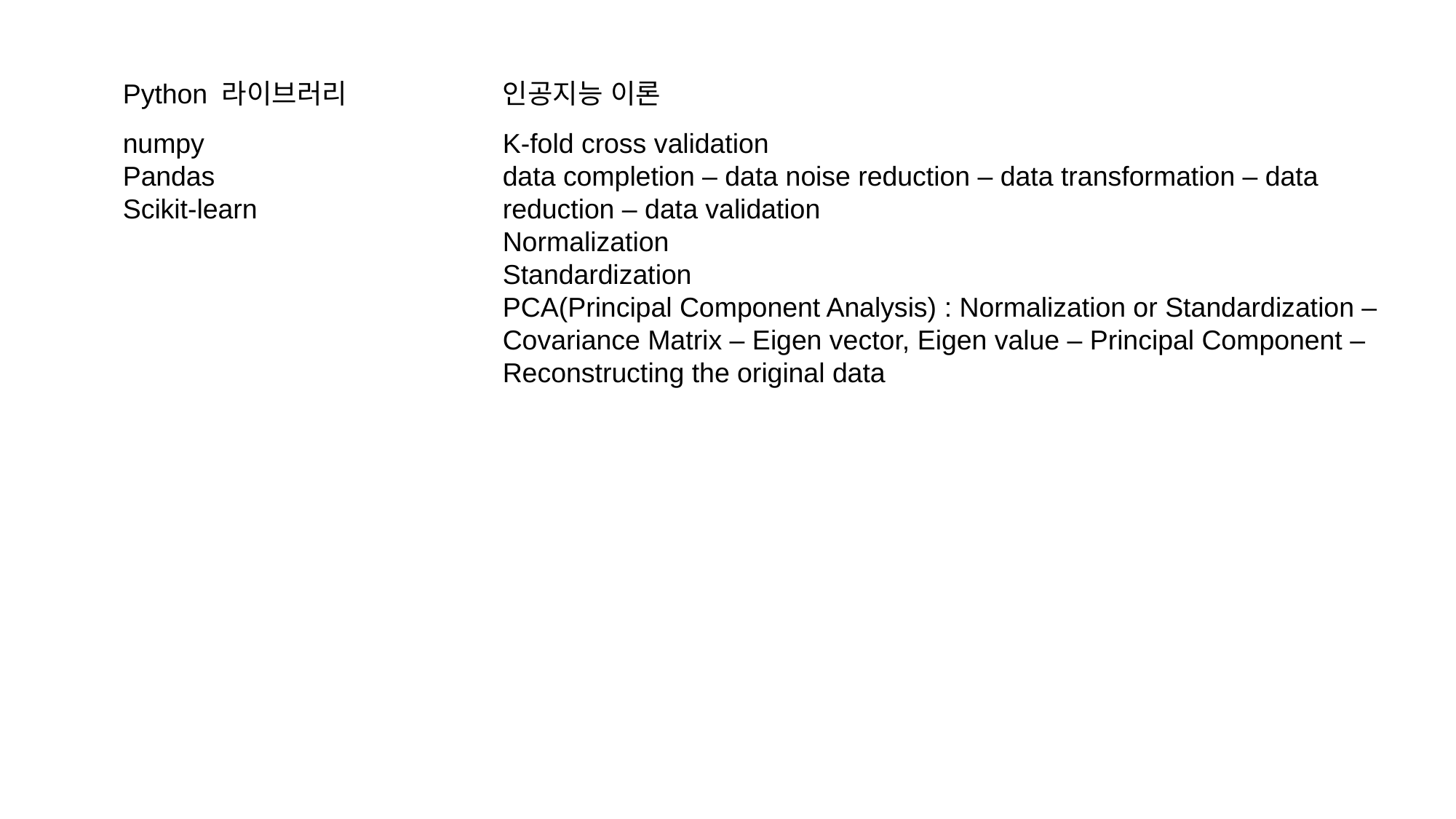

Python 라이브러리
인공지능 이론
numpy
Pandas
Scikit-learn

K-fold cross validation
data completion – data noise reduction – data transformation – data reduction – data validation
Normalization
Standardization
PCA(Principal Component Analysis) : Normalization or Standardization – Covariance Matrix – Eigen vector, Eigen value – Principal Component – Reconstructing the original data